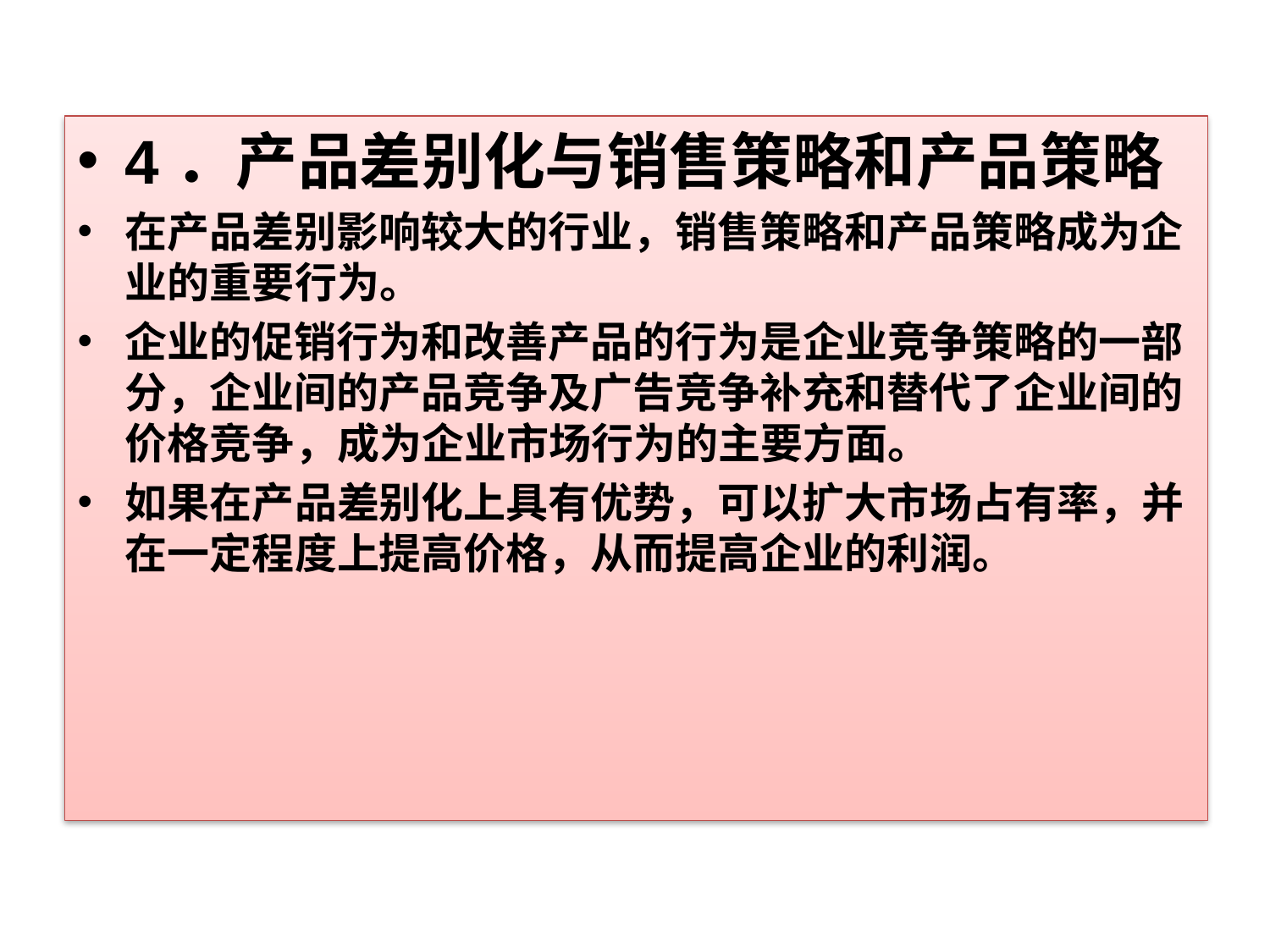

#
4．产品差别化与销售策略和产品策略
在产品差别影响较大的行业，销售策略和产品策略成为企业的重要行为。
企业的促销行为和改善产品的行为是企业竞争策略的一部分，企业间的产品竞争及广告竞争补充和替代了企业间的价格竞争，成为企业市场行为的主要方面。
如果在产品差别化上具有优势，可以扩大市场占有率，并在一定程度上提高价格，从而提高企业的利润。